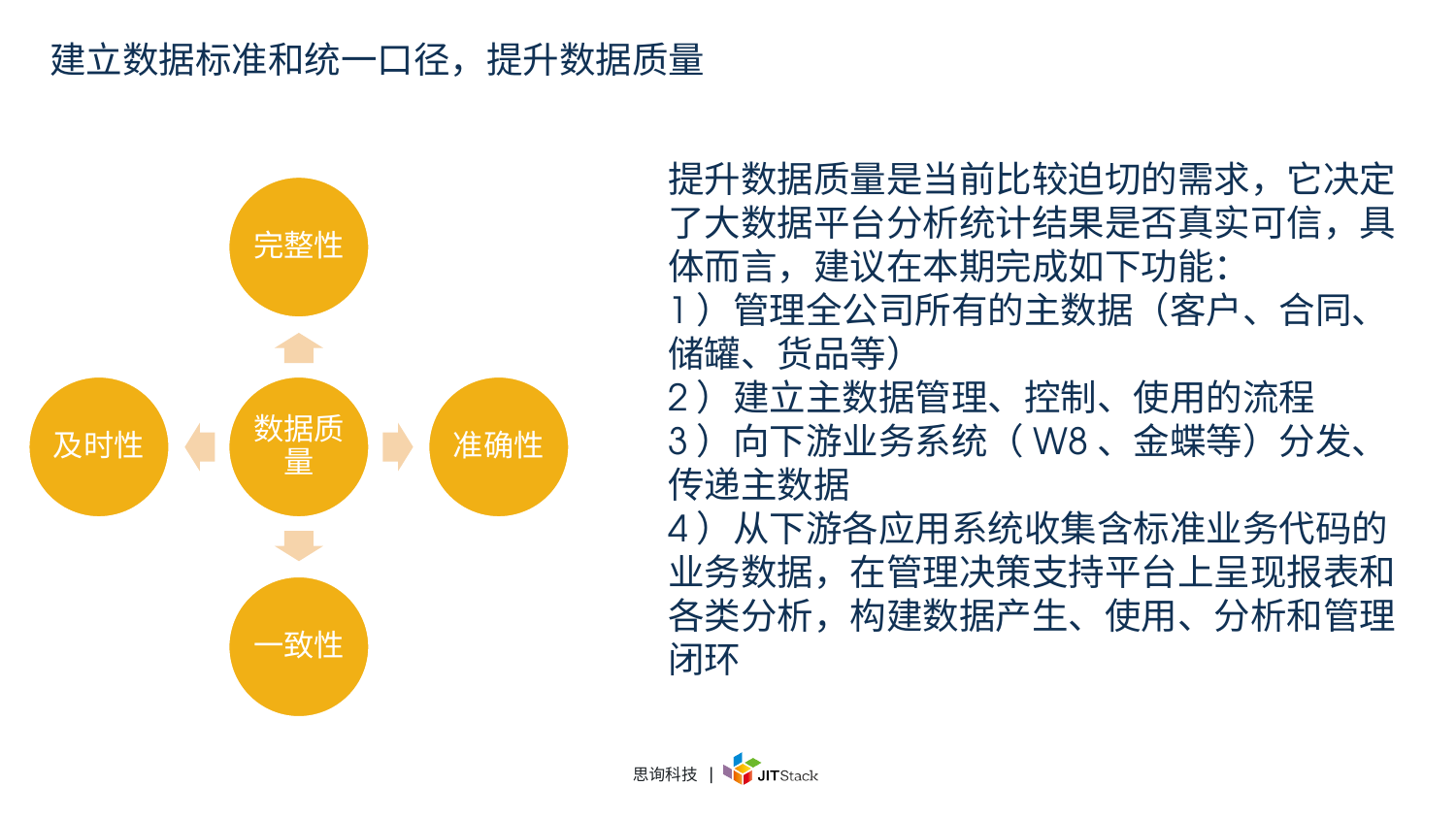

建立数据标准和统一口径，提升数据质量
提升数据质量是当前比较迫切的需求，它决定了大数据平台分析统计结果是否真实可信，具体而言，建议在本期完成如下功能：
1）管理全公司所有的主数据（客户、合同、储罐、货品等）
2）建立主数据管理、控制、使用的流程
3）向下游业务系统（W8、金蝶等）分发、传递主数据
4）从下游各应用系统收集含标准业务代码的业务数据，在管理决策支持平台上呈现报表和各类分析，构建数据产生、使用、分析和管理闭环
数据质量

完整性

准确性

一致性

及时性